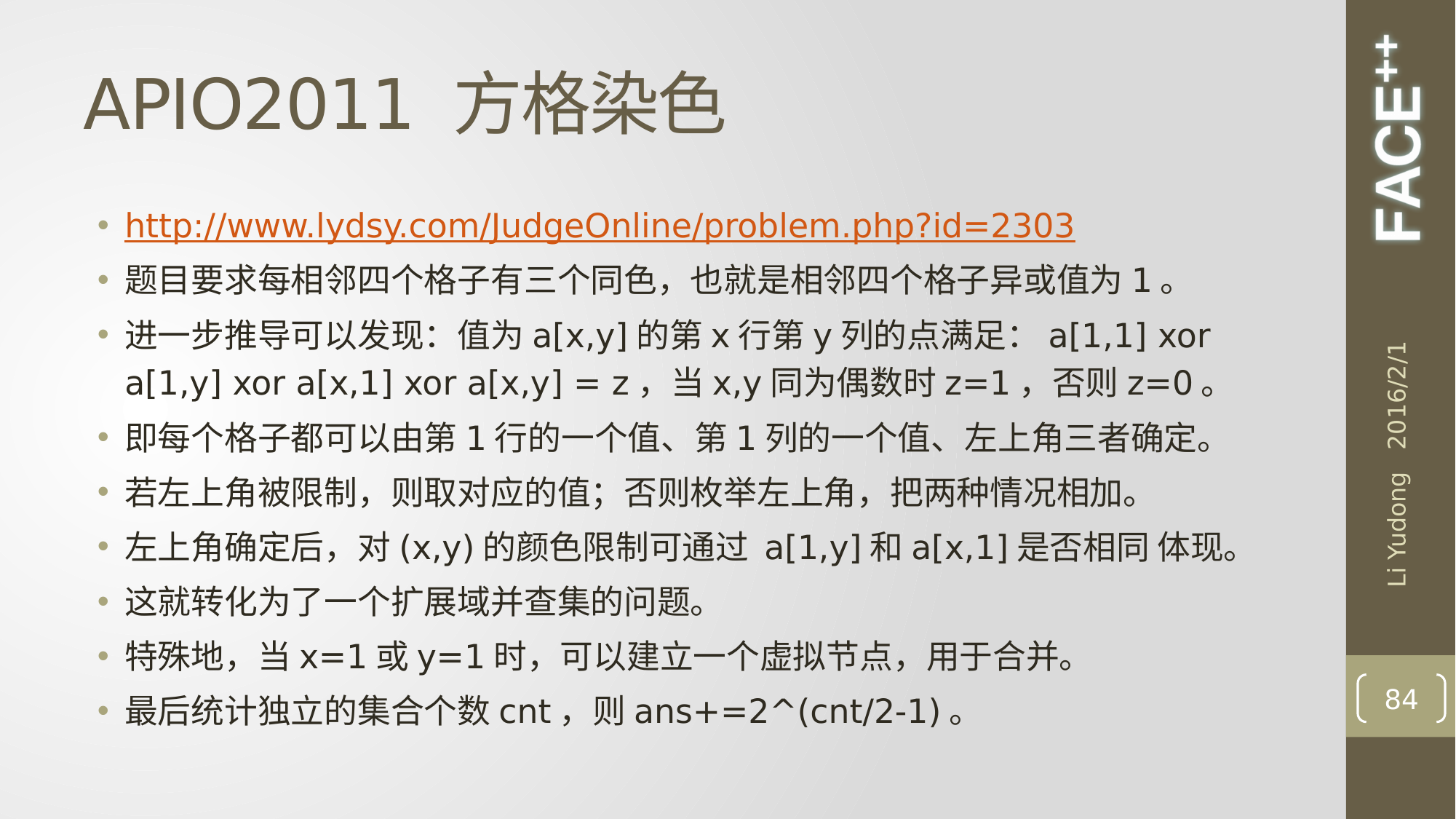

# APIO2011 方格染色
http://www.lydsy.com/JudgeOnline/problem.php?id=2303
题目要求每相邻四个格子有三个同色，也就是相邻四个格子异或值为1。
进一步推导可以发现：值为a[x,y]的第x行第y列的点满足：a[1,1] xor a[1,y] xor a[x,1] xor a[x,y] = z，当x,y同为偶数时z=1，否则z=0。
即每个格子都可以由第1行的一个值、第1列的一个值、左上角三者确定。
若左上角被限制，则取对应的值；否则枚举左上角，把两种情况相加。
左上角确定后，对(x,y)的颜色限制可通过 a[1,y]和a[x,1]是否相同 体现。
这就转化为了一个扩展域并查集的问题。
特殊地，当x=1或y=1时，可以建立一个虚拟节点，用于合并。
最后统计独立的集合个数cnt，则ans+=2^(cnt/2-1)。

2016/2/1
Li Yudong
84